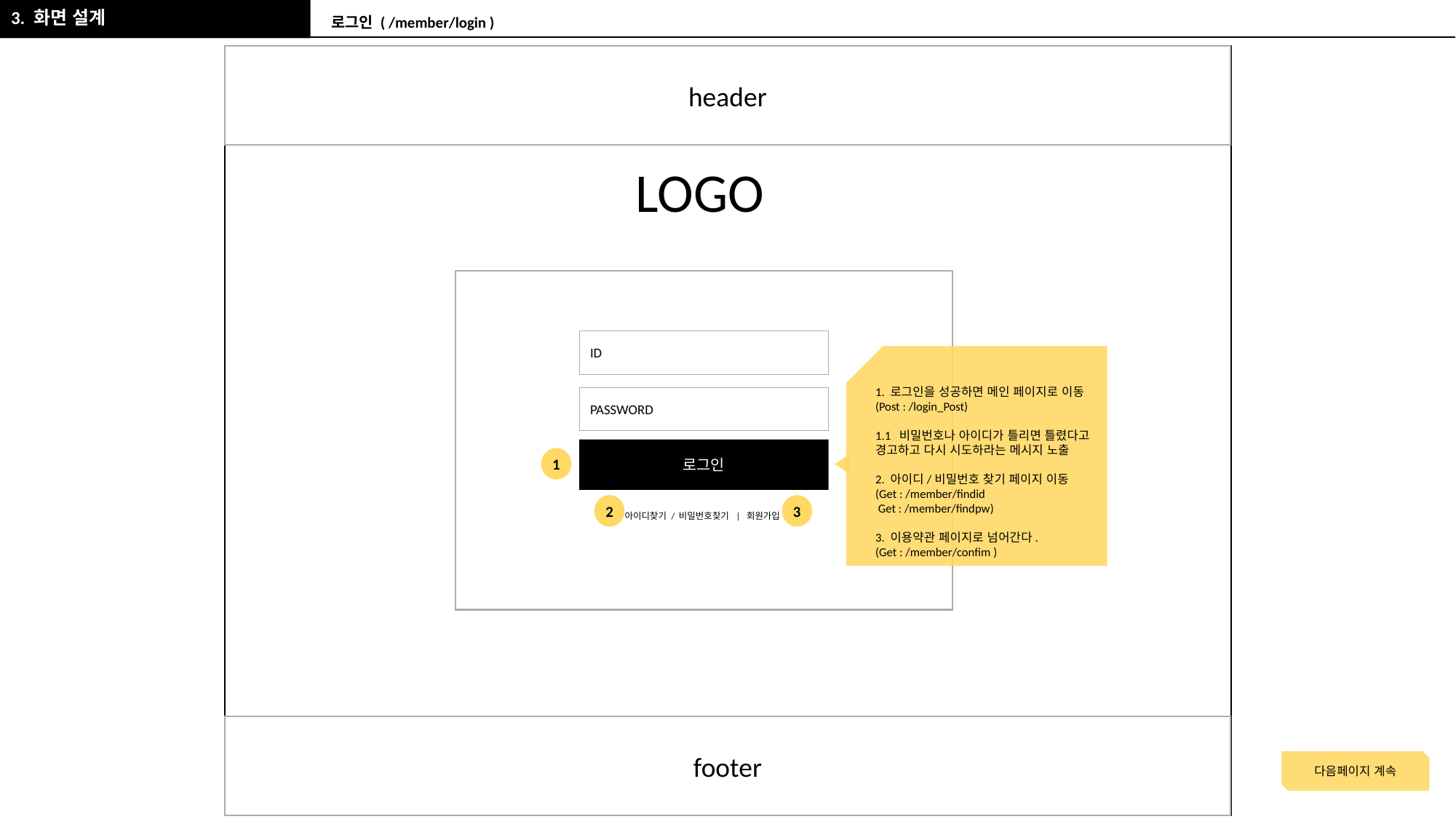

3. 화면 설계
로그인 ( /member/login )

header
LOGO

ID

1. 로그인을 성공하면 메인 페이지로 이동
(Post : /login_Post)

1.1  비밀번호나 아이디가 틀리면 틀렸다고 경고하고 다시 시도하라는 메시지 노출

2. 아이디/비밀번호 찾기 페이지 이동
(Get : /member/findid
 Get : /member/findpw)

3. 이용약관 페이지로 넘어간다.
(Get : /member/confim )

PASSWORD
로그인

1

2

3
아이디찾기 / 비밀번호찾기  |  회원가입
footer
다음페이지 계속